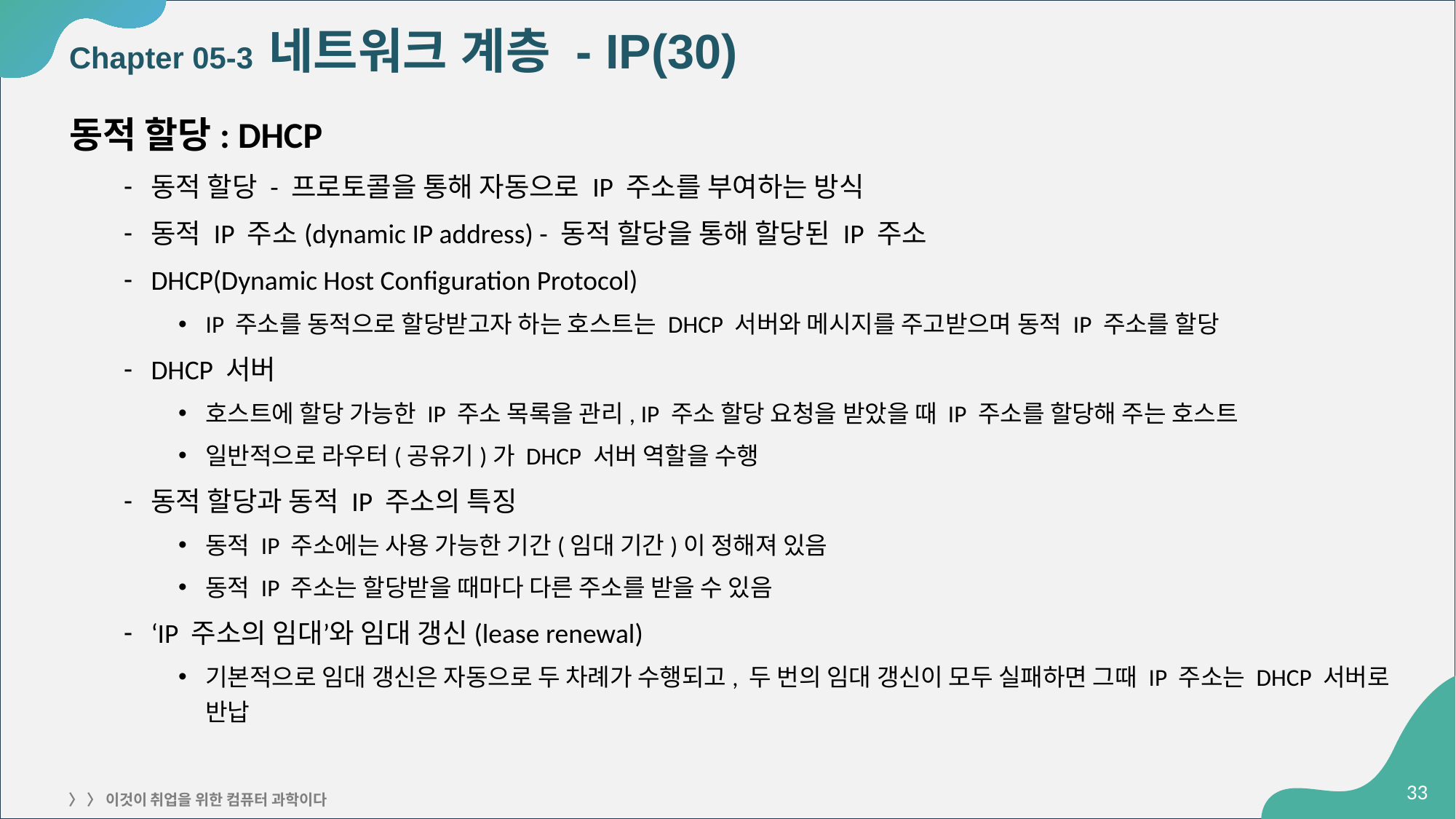

# Chapter 05-3 네트워크 계층 - IP(30)
동적 할당: DHCP
동적 할당 - 프로토콜을 통해 자동으로 IP 주소를 부여하는 방식
동적 IP 주소(dynamic IP address) - 동적 할당을 통해 할당된 IP 주소
DHCP(Dynamic Host Configuration Protocol)
IP 주소를 동적으로 할당받고자 하는 호스트는 DHCP 서버와 메시지를 주고받으며 동적 IP 주소를 할당
DHCP 서버
호스트에 할당 가능한 IP 주소 목록을 관리, IP 주소 할당 요청을 받았을 때 IP 주소를 할당해 주는 호스트
일반적으로 라우터(공유기)가 DHCP 서버 역할을 수행
동적 할당과 동적 IP 주소의 특징
동적 IP 주소에는 사용 가능한 기간(임대 기간)이 정해져 있음
동적 IP 주소는 할당받을 때마다 다른 주소를 받을 수 있음
‘IP 주소의 임대’와 임대 갱신(lease renewal)
기본적으로 임대 갱신은 자동으로 두 차례가 수행되고, 두 번의 임대 갱신이 모두 실패하면 그때 IP 주소는 DHCP 서버로 반납
33
〉 〉 이것이 취업을 위한 컴퓨터 과학이다